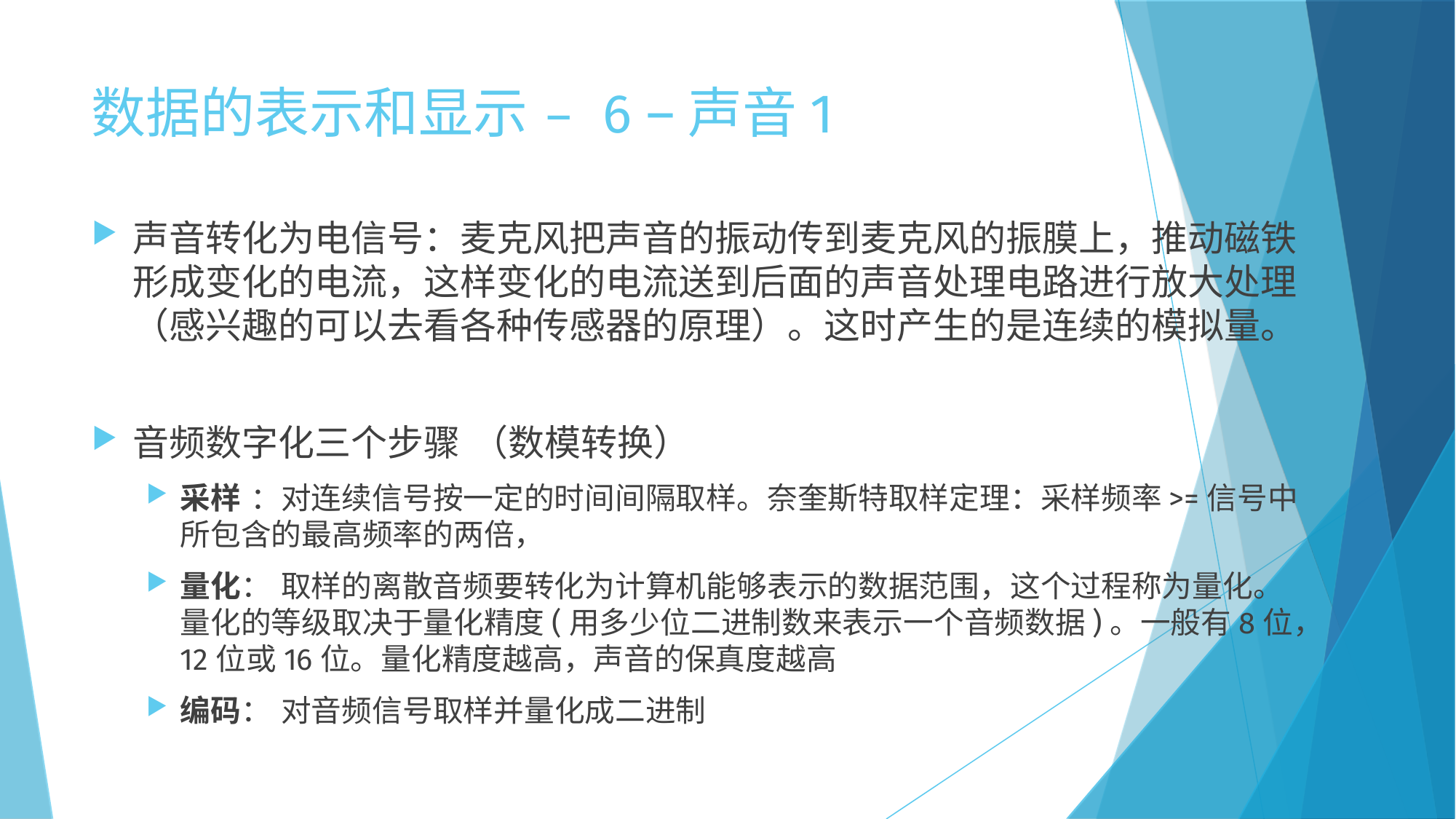

数据的表示和显示 – 6 –声音1

声音转化为电信号：麦克风把声音的振动传到麦克风的振膜上，推动磁铁形成变化的电流，这样变化的电流送到后面的声音处理电路进行放大处理（感兴趣的可以去看各种传感器的原理）。这时产生的是连续的模拟量。

音频数字化三个步骤 （数模转换）
采样 ：对连续信号按一定的时间间隔取样。奈奎斯特取样定理：采样频率>=信号中所包含的最高频率的两倍，
量化： 取样的离散音频要转化为计算机能够表示的数据范围，这个过程称为量化。量化的等级取决于量化精度(用多少位二进制数来表示一个音频数据)。一般有8位，12位或16位。量化精度越高，声音的保真度越高
编码： 对音频信号取样并量化成二进制